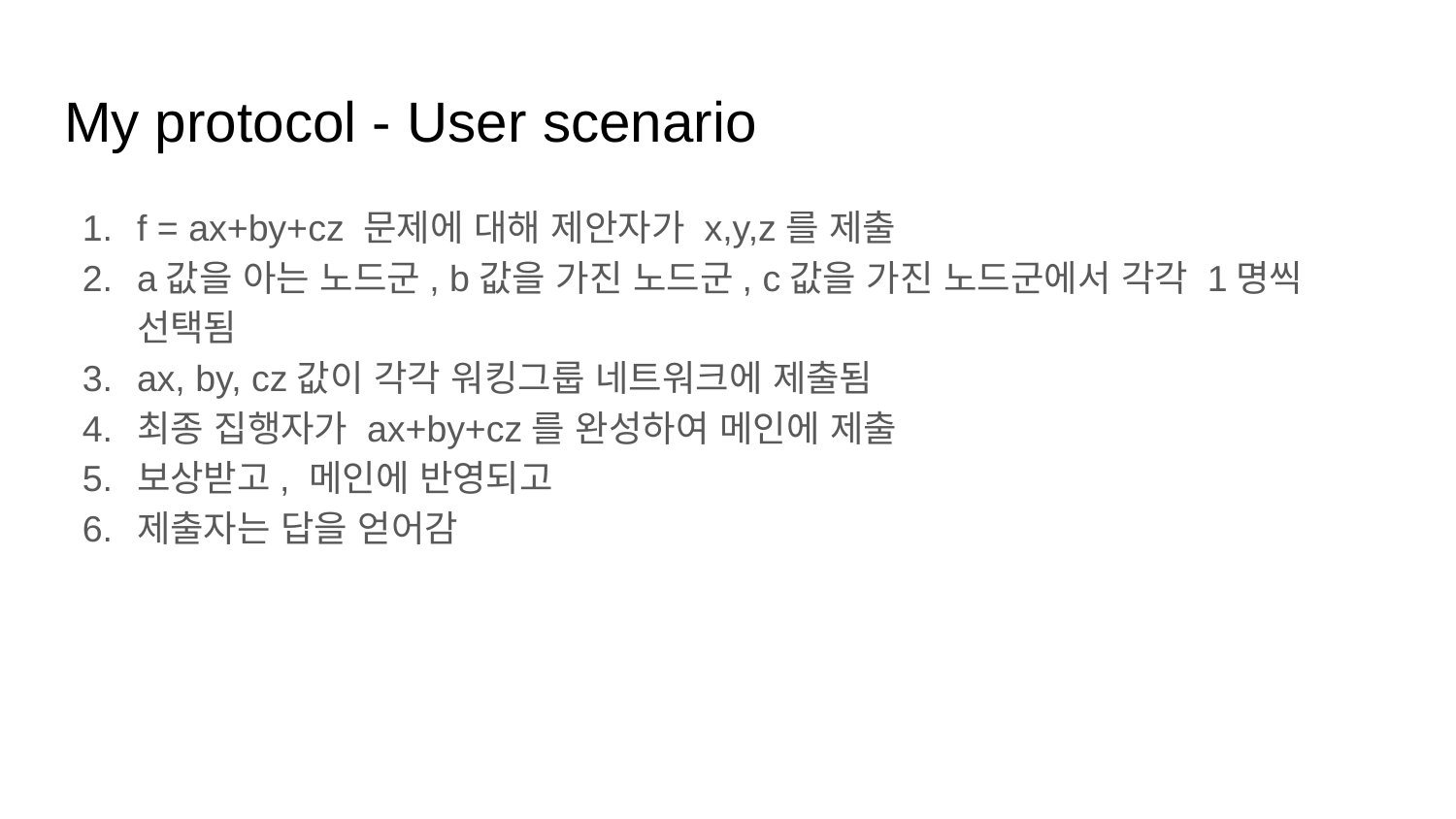

# My protocol - User scenario
f = ax+by+cz 문제에 대해 제안자가 x,y,z를 제출
a값을 아는 노드군, b값을 가진 노드군, c값을 가진 노드군에서 각각 1명씩 선택됨
ax, by, cz값이 각각 워킹그룹 네트워크에 제출됨
최종 집행자가 ax+by+cz를 완성하여 메인에 제출
보상받고, 메인에 반영되고
제출자는 답을 얻어감